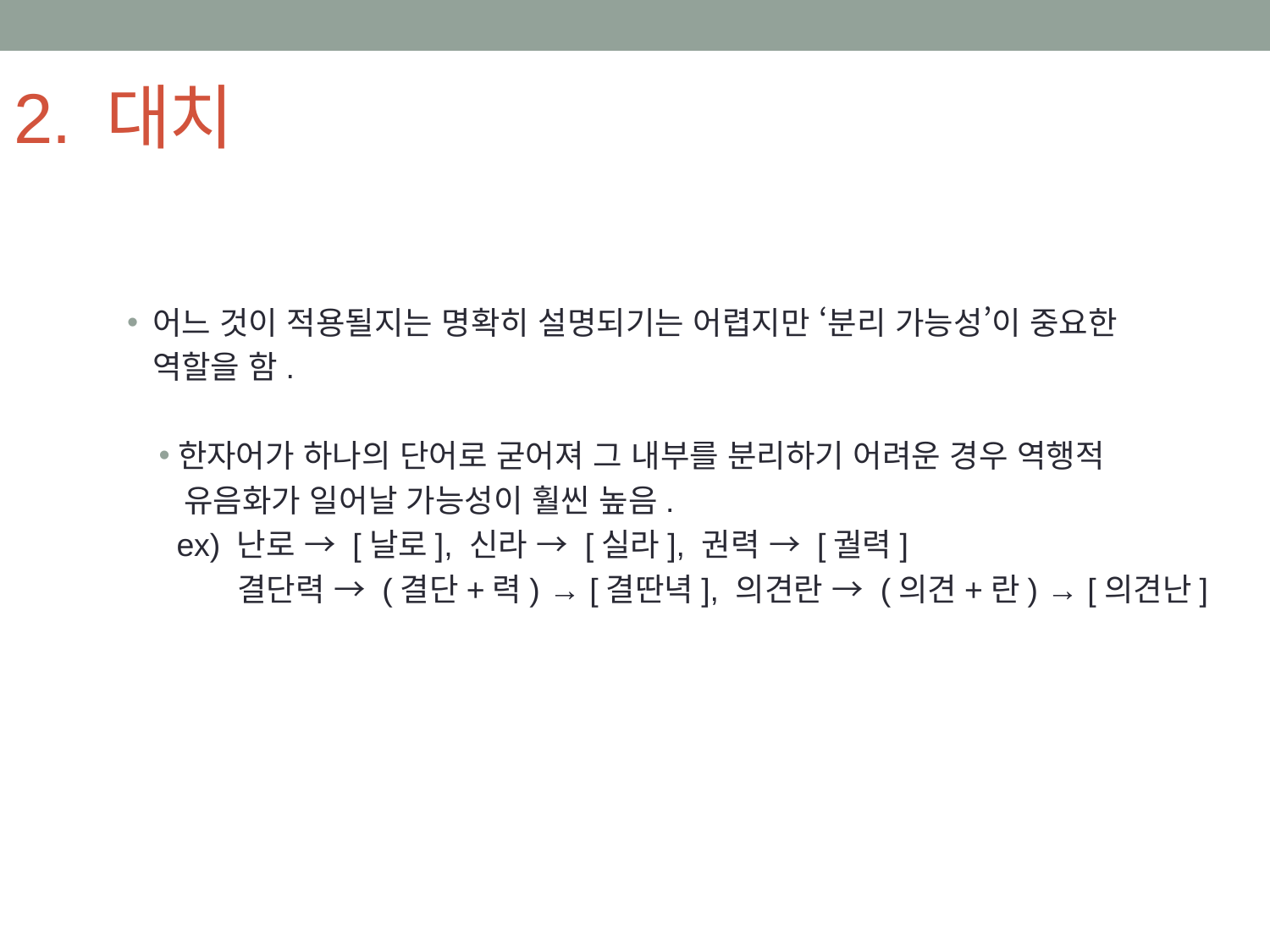

# 2. 대치

어느 것이 적용될지는 명확히 설명되기는 어렵지만 ‘분리 가능성’이 중요한
  역할을 함.

한자어가 하나의 단어로 굳어져 그 내부를 분리하기 어려운 경우 역행적
  유음화가 일어날 가능성이 훨씬 높음.
  ex) 난로 → [날로], 신라 → [실라], 권력 → [궐력]
        결단력 → (결단+력) → [결딴녁], 의견란 → (의견+란) → [의견난]